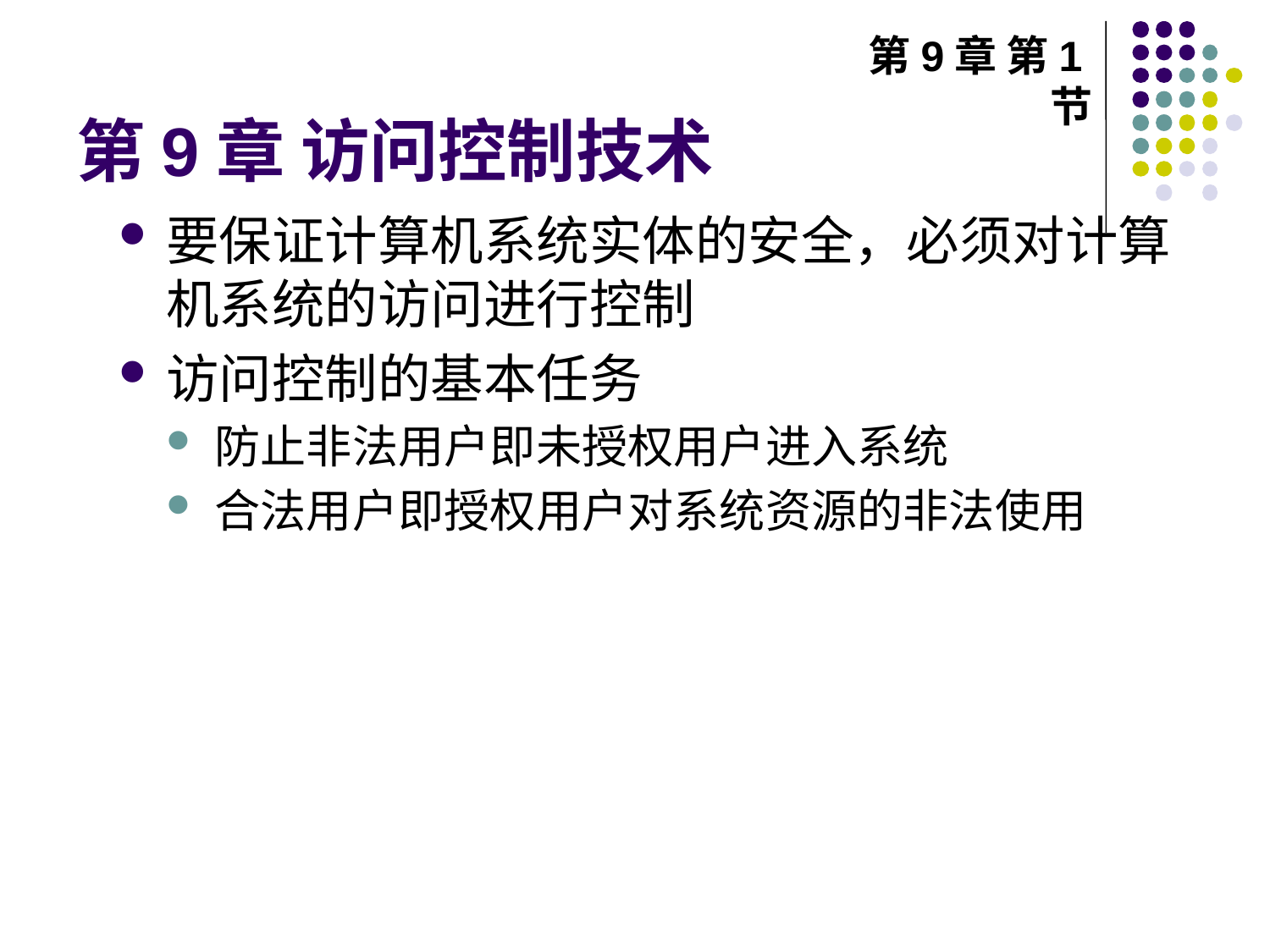

# 第9章 访问控制技术
第9章 第1节
要保证计算机系统实体的安全，必须对计算机系统的访问进行控制
访问控制的基本任务
防止非法用户即未授权用户进入系统
合法用户即授权用户对系统资源的非法使用